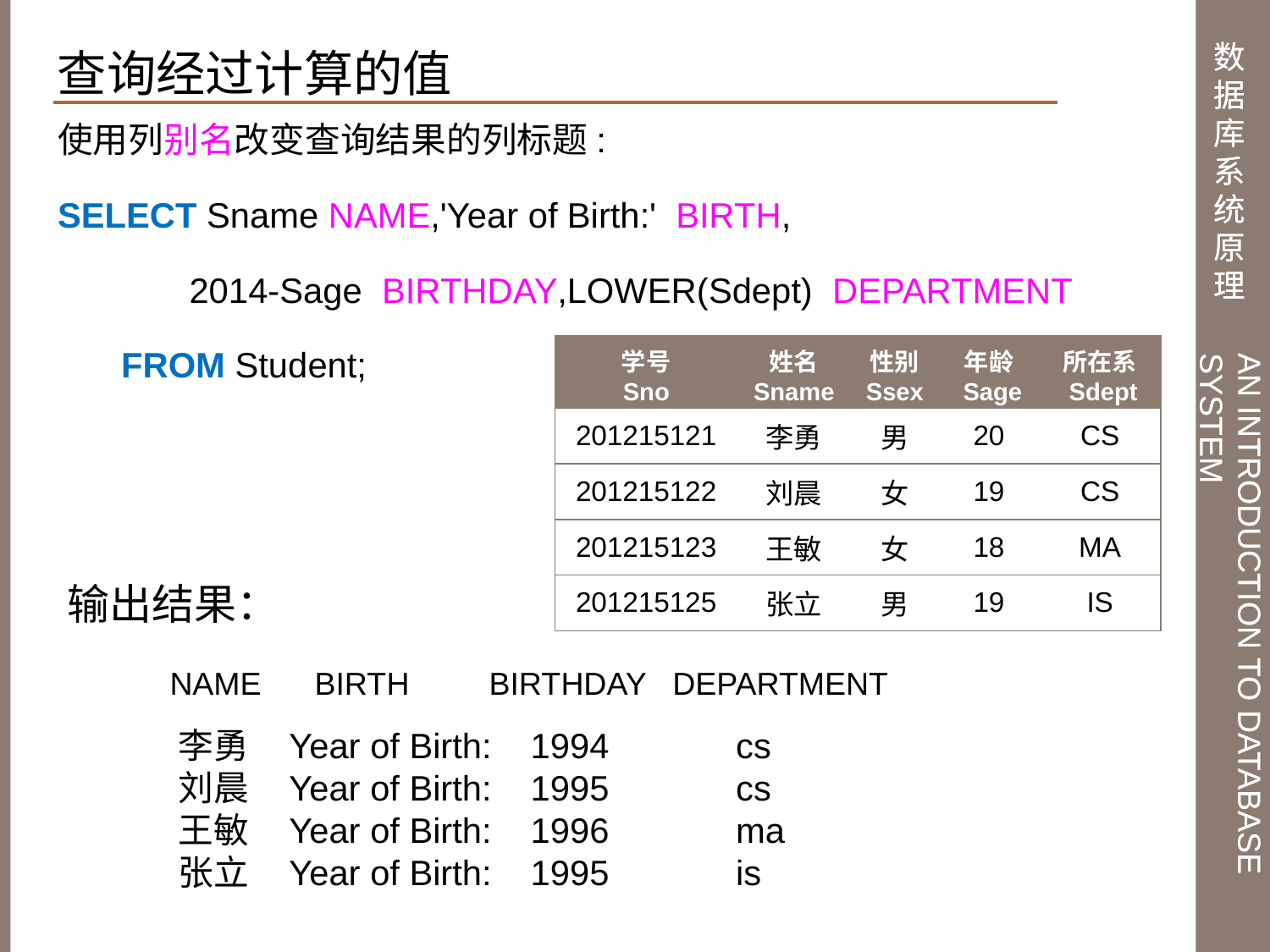

查询经过计算的值
使用列别名改变查询结果的列标题:
SELECT Sname NAME,'Year of Birth:'  BIRTH,
       2014-Sage  BIRTHDAY,LOWER(Sdept)  DEPARTMENT
FROM Student;

| 学号 Sno | 姓名 Sname | 性别 Ssex | 年龄 Sage | 所在系 Sdept |
| --- | --- | --- | --- | --- |
| 201215121 | 李勇 | 男 | 20 | CS |
| 201215122 | 刘晨 | 女 | 19 | CS |
| 201215123 | 王敏 | 女 | 18 | MA |
| 201215125 | 张立 | 男 | 19 | IS |
输出结果：
    NAME      BIRTH         BIRTHDAY   DEPARTMENT

     李勇    Year of Birth:    1994             cs
     刘晨    Year of Birth:    1995             cs
     王敏    Year of Birth:    1996             ma
     张立    Year of Birth:    1995             is